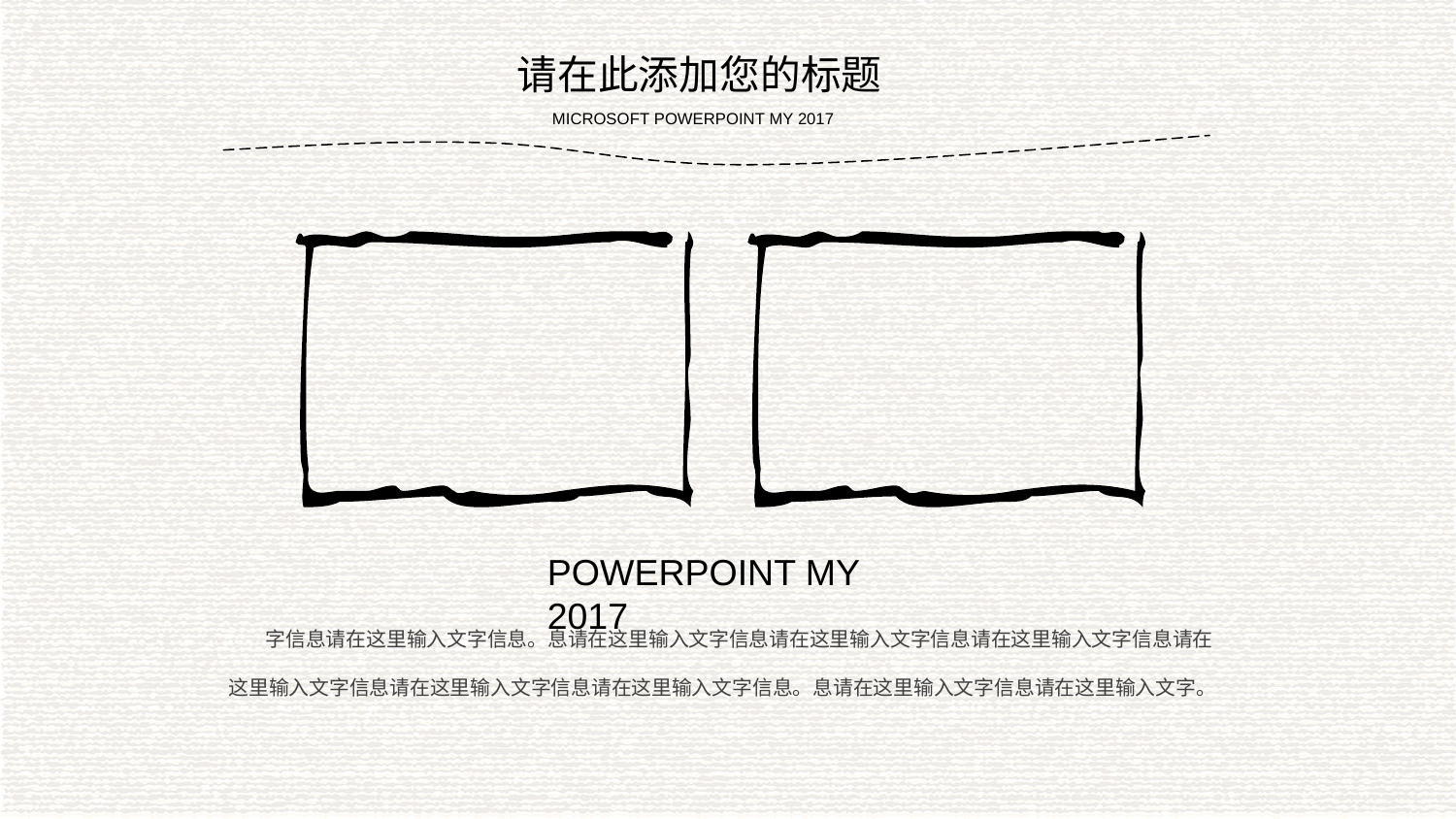

请在此添加您的标题
MICROSOFT POWERPOINT MY 2017

POWERPOINT MY 2017
       字信息请在这里输入文字信息。息请在这里输入文字信息请在这里输入文字信息请在这里输入文字信息请在这里输入文字信息请在这里输入文字信息请在这里输入文字信息。息请在这里输入文字信息请在这里输入文字。